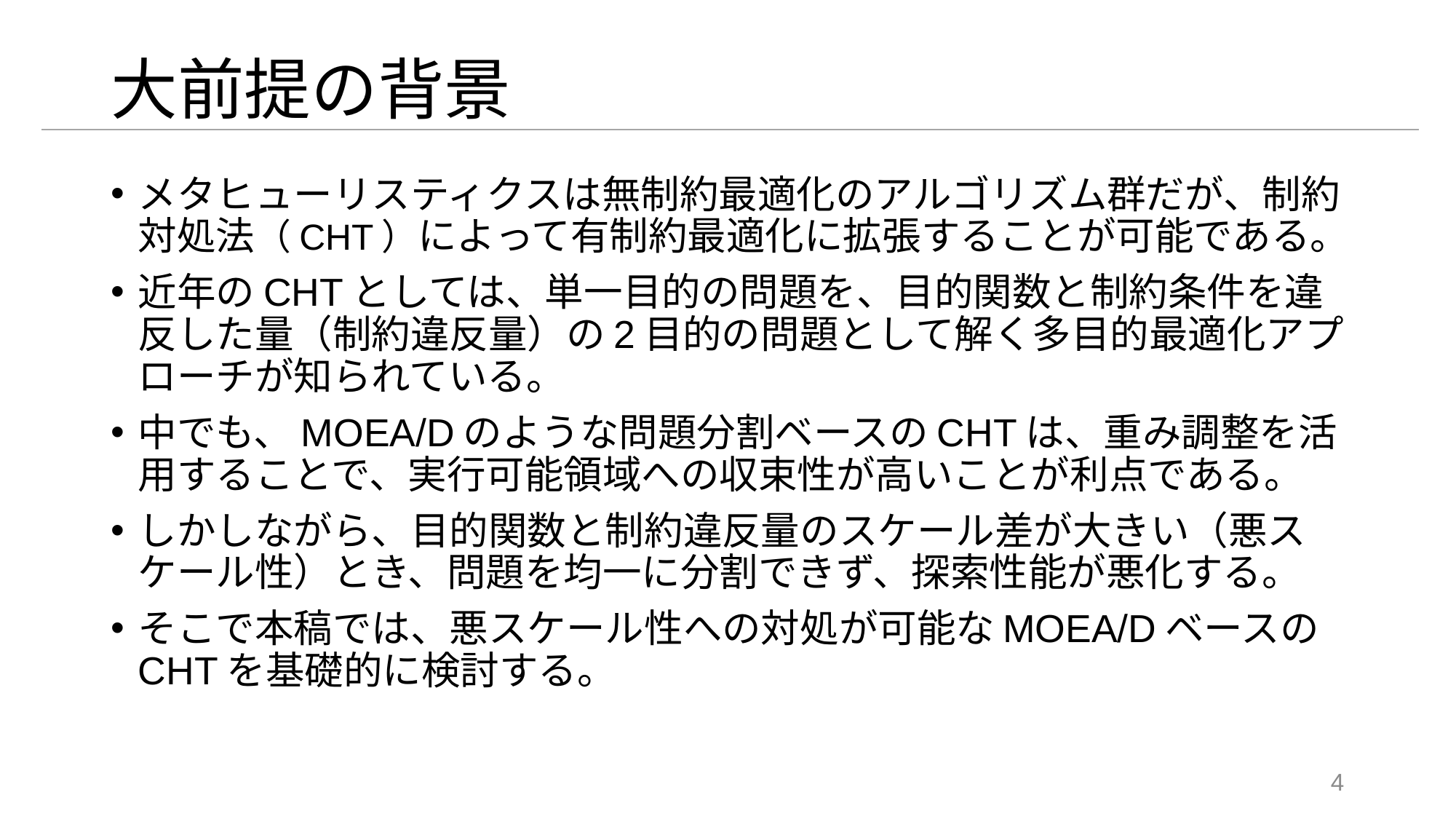

# 大前提の背景
メタヒューリスティクスは無制約最適化のアルゴリズム群だが、制約対処法（CHT）によって有制約最適化に拡張することが可能である。
近年のCHTとしては、単一目的の問題を、目的関数と制約条件を違反した量（制約違反量）の2目的の問題として解く多目的最適化アプローチが知られている。
中でも、MOEA/Dのような問題分割ベースのCHTは、重み調整を活用することで、実行可能領域への収束性が高いことが利点である。
しかしながら、目的関数と制約違反量のスケール差が大きい（悪スケール性）とき、問題を均一に分割できず、探索性能が悪化する。
そこで本稿では、悪スケール性への対処が可能なMOEA/DベースのCHTを基礎的に検討する。
4